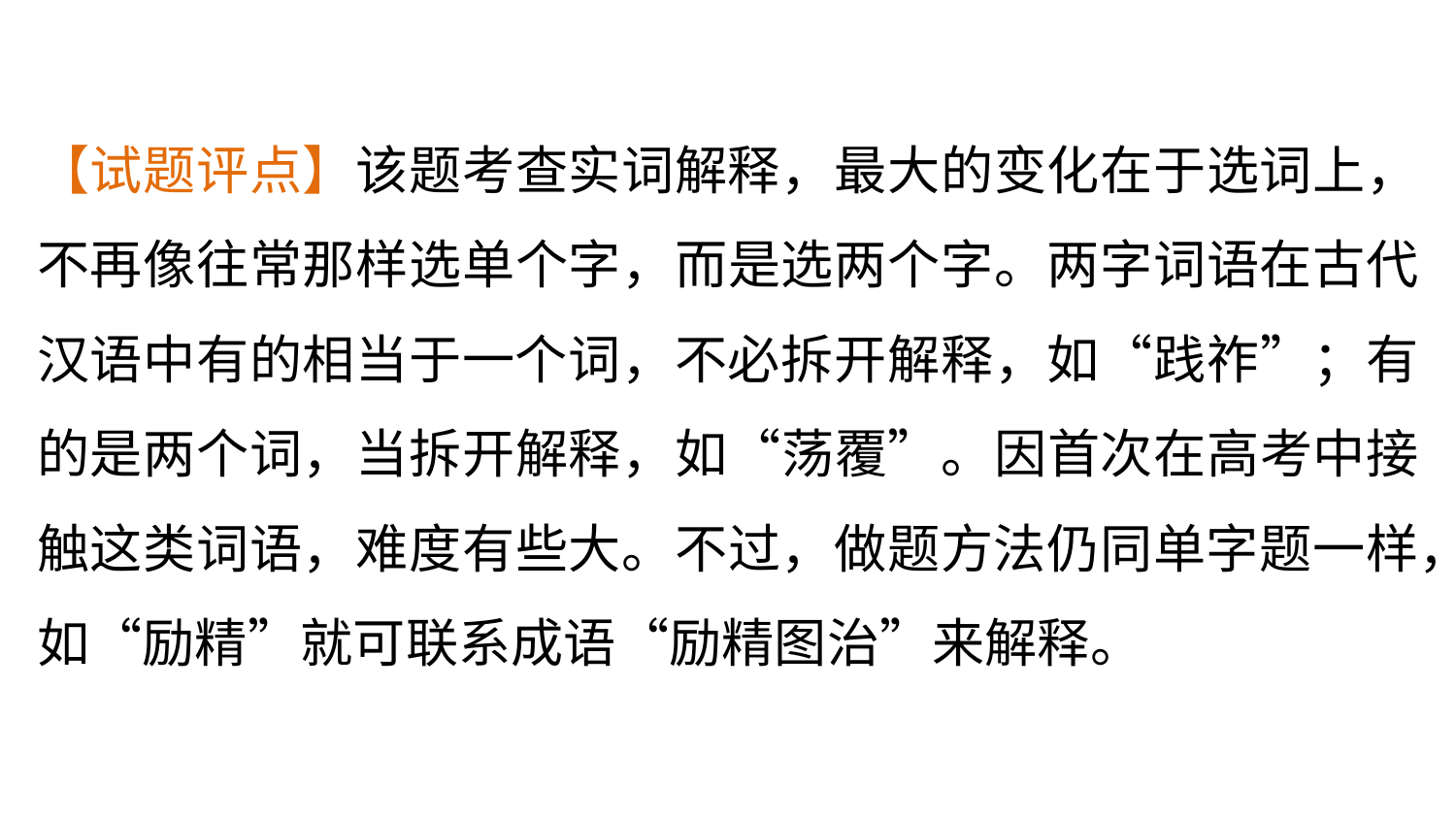

【试题评点】该题考查实词解释，最大的变化在于选词上，不再像往常那样选单个字，而是选两个字。两字词语在古代汉语中有的相当于一个词，不必拆开解释，如“践祚”；有的是两个词，当拆开解释，如“荡覆”。因首次在高考中接触这类词语，难度有些大。不过，做题方法仍同单字题一样，如“励精”就可联系成语“励精图治”来解释。